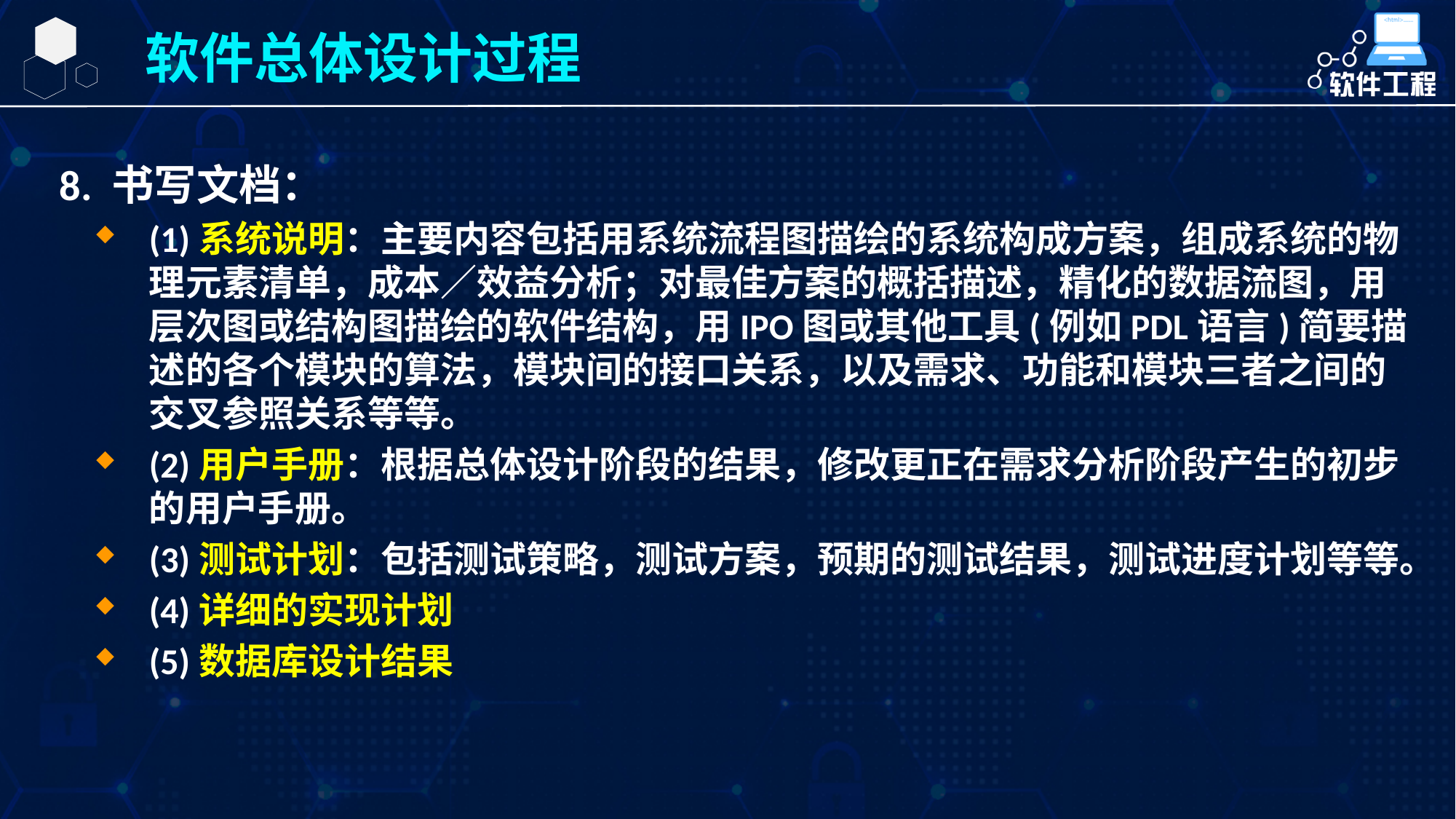

软件总体设计过程
  8. 书写文档：
(1)系统说明：主要内容包括用系统流程图描绘的系统构成方案，组成系统的物理元素清单，成本／效益分析；对最佳方案的概括描述，精化的数据流图，用层次图或结构图描绘的软件结构，用IPO图或其他工具(例如PDL语言)简要描述的各个模块的算法，模块间的接口关系，以及需求、功能和模块三者之间的交叉参照关系等等。
(2)用户手册：根据总体设计阶段的结果，修改更正在需求分析阶段产生的初步的用户手册。
(3)测试计划：包括测试策略，测试方案，预期的测试结果，测试进度计划等等。
(4)详细的实现计划
(5)数据库设计结果